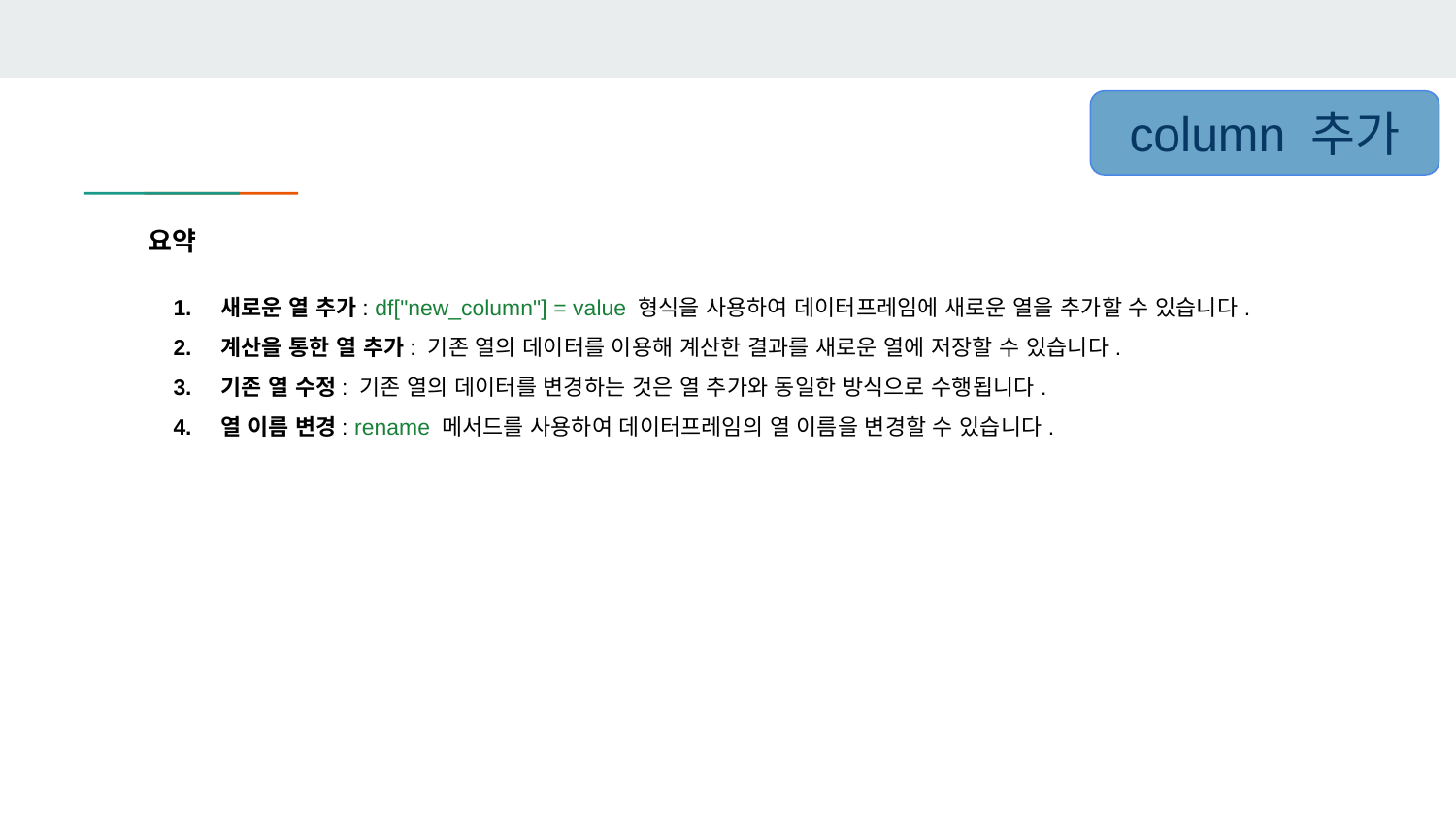

column 추가
요약
새로운 열 추가: df["new_column"] = value 형식을 사용하여 데이터프레임에 새로운 열을 추가할 수 있습니다.
계산을 통한 열 추가: 기존 열의 데이터를 이용해 계산한 결과를 새로운 열에 저장할 수 있습니다.
기존 열 수정: 기존 열의 데이터를 변경하는 것은 열 추가와 동일한 방식으로 수행됩니다.
열 이름 변경: rename 메서드를 사용하여 데이터프레임의 열 이름을 변경할 수 있습니다.